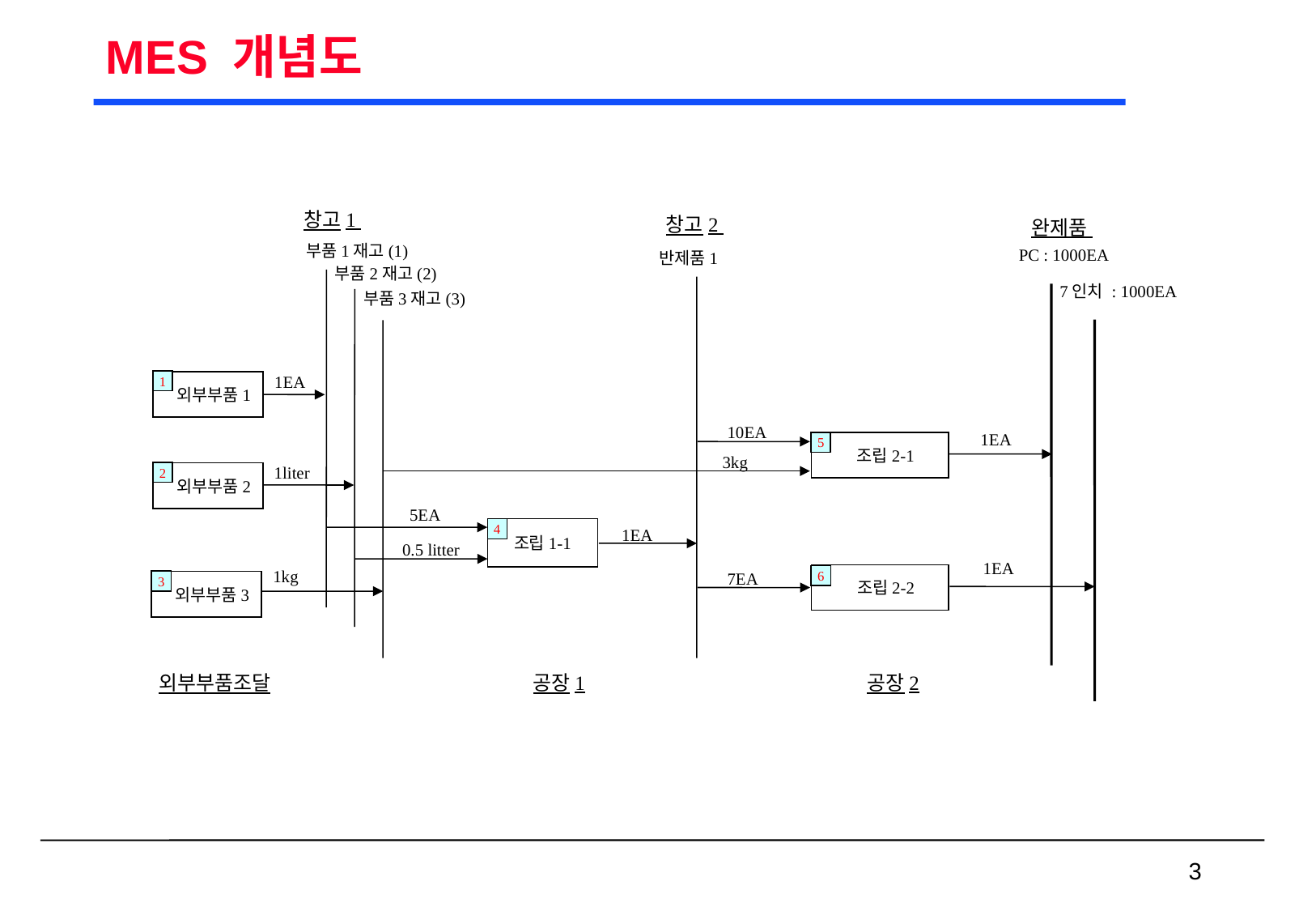

# MES 개념도
창고1
창고2
완제품
부품1재고(1)
PC : 1000EA
반제품1
부품2재고(2)

7인치 : 1000EA

부품3재고(3)

1EA
1
외부부품1

10EA
1EA
5
  조립2-1

3kg

1liter
2
외부부품2

5EA
조립1-1
1EA
4

0.5 litter

1EA

1kg
7EA
  조립2-2
6
3
외부부품3

외부부품조달
공장1
공장2
 3